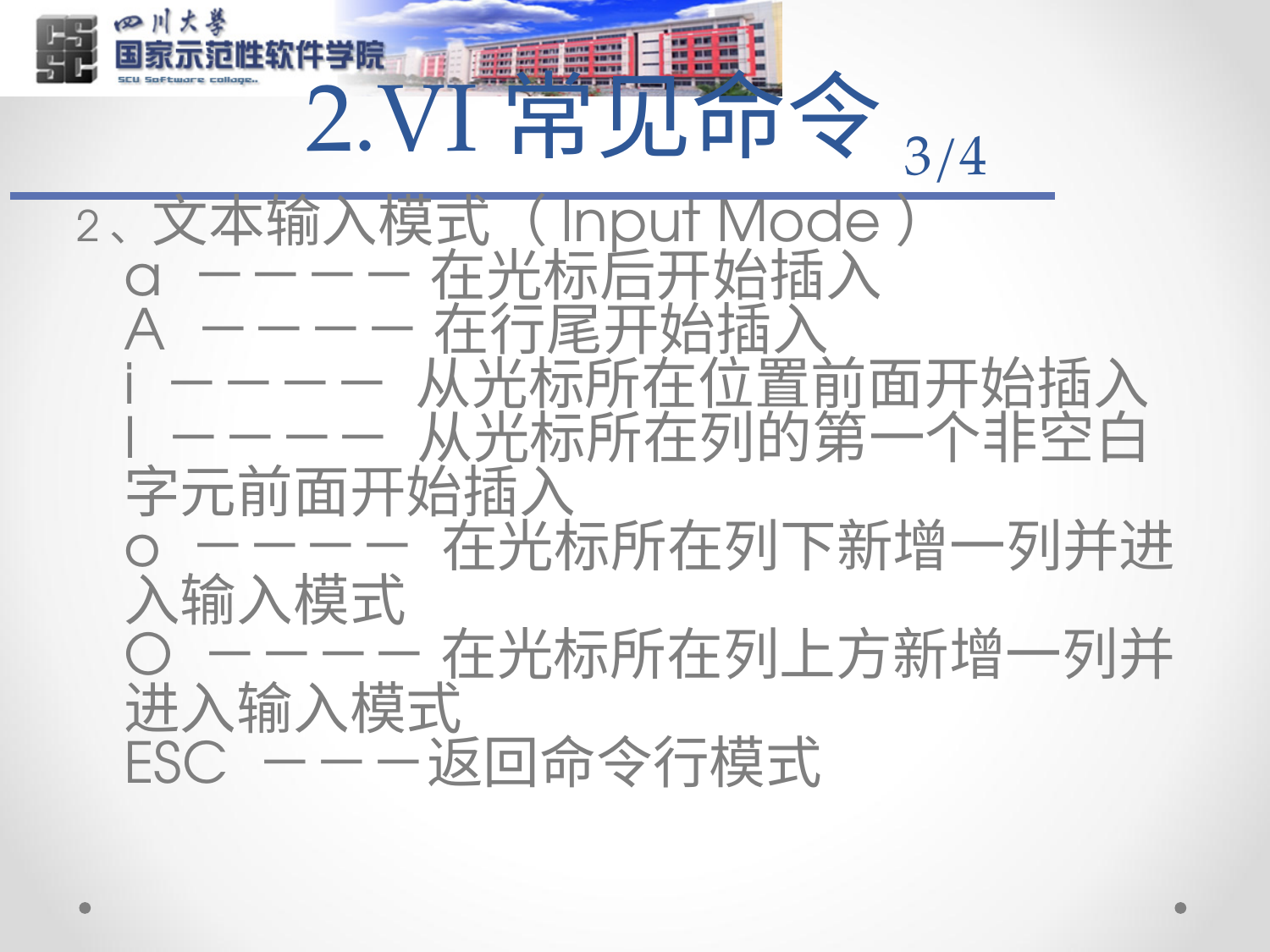

# 2.VI常见命令3/4
2、文本输入模式（Input Mode）
a －－－－ 在光标后开始插入
A －－－－ 在行尾开始插入
i －－－－  从光标所在位置前面开始插入
I －－－－  从光标所在列的第一个非空白字元前面开始插入
o －－－－  在光标所在列下新增一列并进入输入模式
O －－－－ 在光标所在列上方新增一列并进入输入模式
ESC －－－返回命令行模式